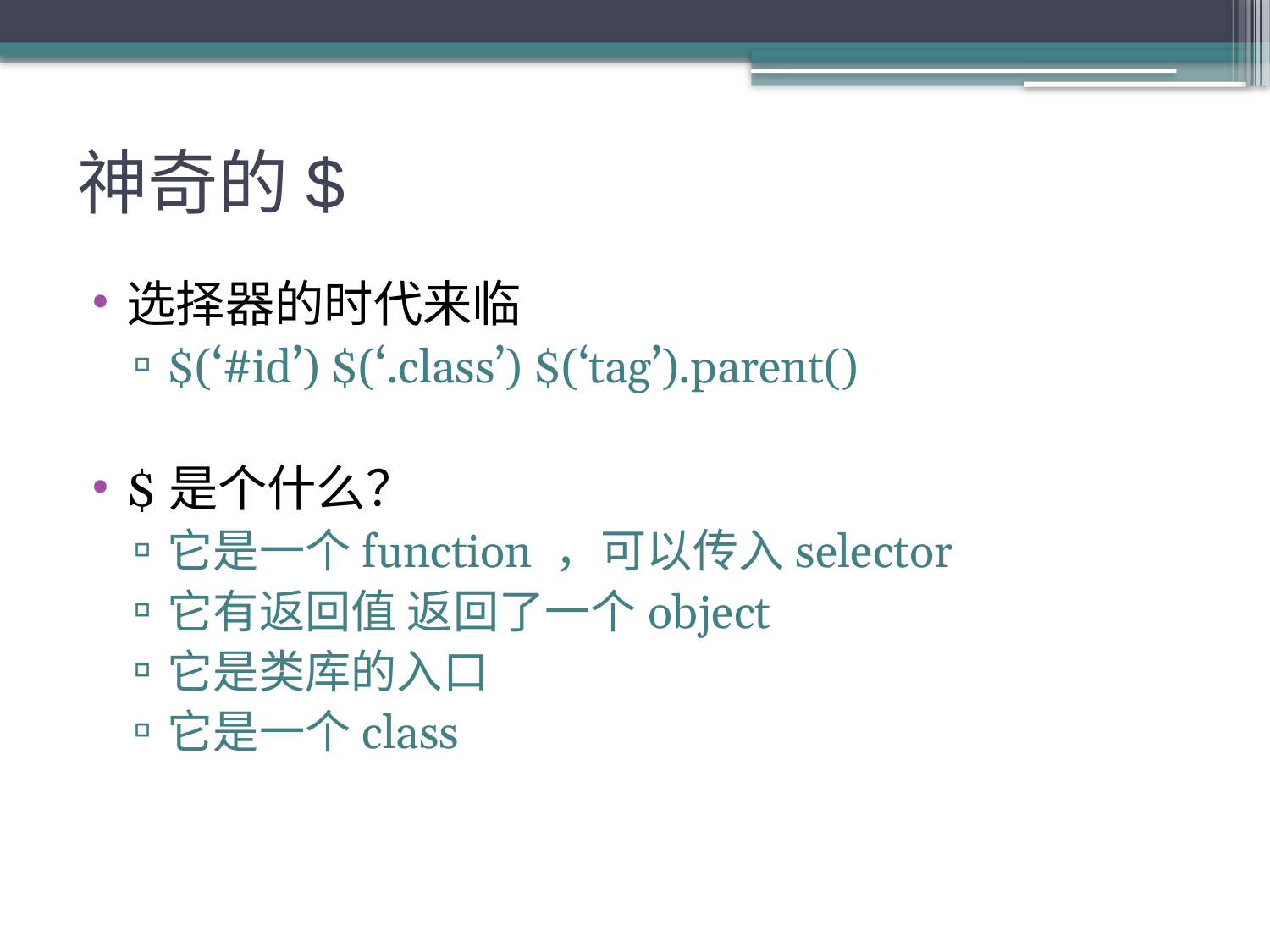

# 神奇的$
选择器的时代来临
$(‘#id’) $(‘.class’) $(‘tag’).parent()

$是个什么？
它是一个function ，可以传入selector
它有返回值 返回了一个object
它是类库的入口
它是一个class